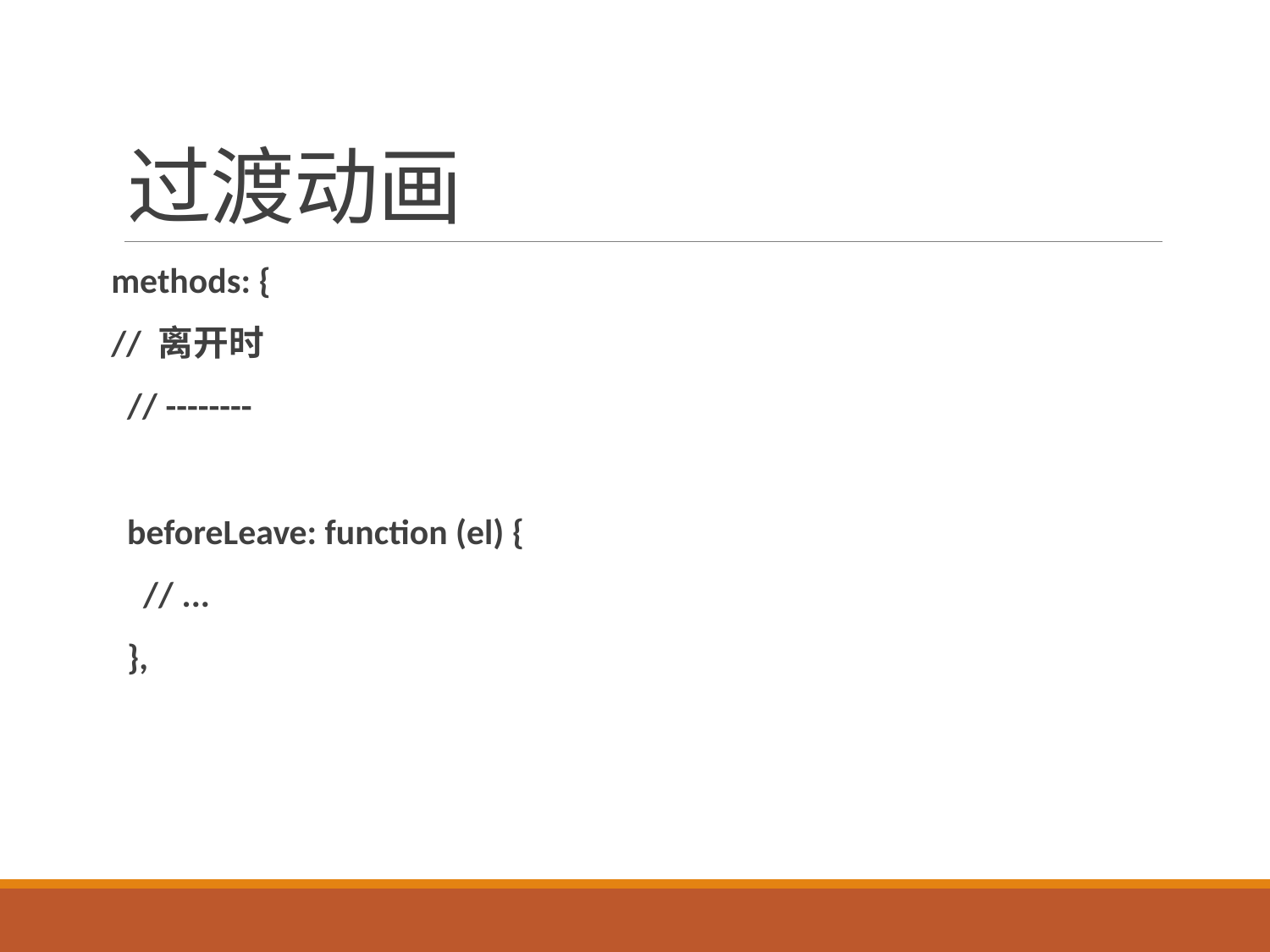

# 过渡动画
methods: {
// 离开时
  // --------

  beforeLeave: function (el) {
    // ...
  },